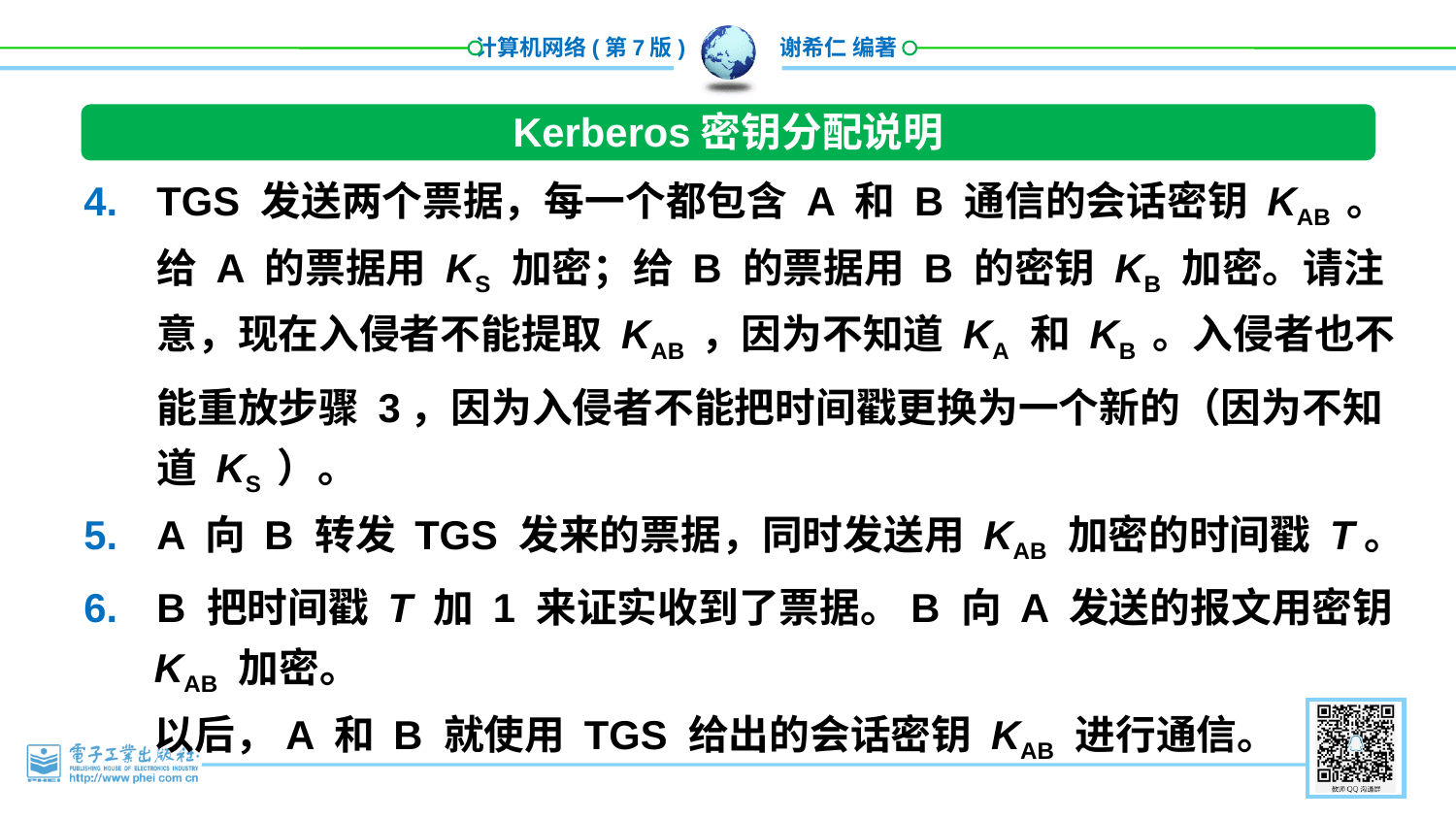

Kerberos密钥分配说明

TGS 发送两个票据，每一个都包含 A 和 B 通信的会话密钥 KAB 。给 A 的票据用 KS 加密；给 B 的票据用 B 的密钥 KB 加密。请注意，现在入侵者不能提取 KAB ，因为不知道 KA 和 KB 。入侵者也不能重放步骤 3，因为入侵者不能把时间戳更换为一个新的（因为不知道 KS ）。
A 向 B 转发 TGS 发来的票据，同时发送用 KAB 加密的时间戳 T。
B 把时间戳 T 加 1 来证实收到了票据。B 向 A 发送的报文用密钥
KAB 加密。
以后，A 和 B 就使用 TGS 给出的会话密钥 KAB 进行通信。